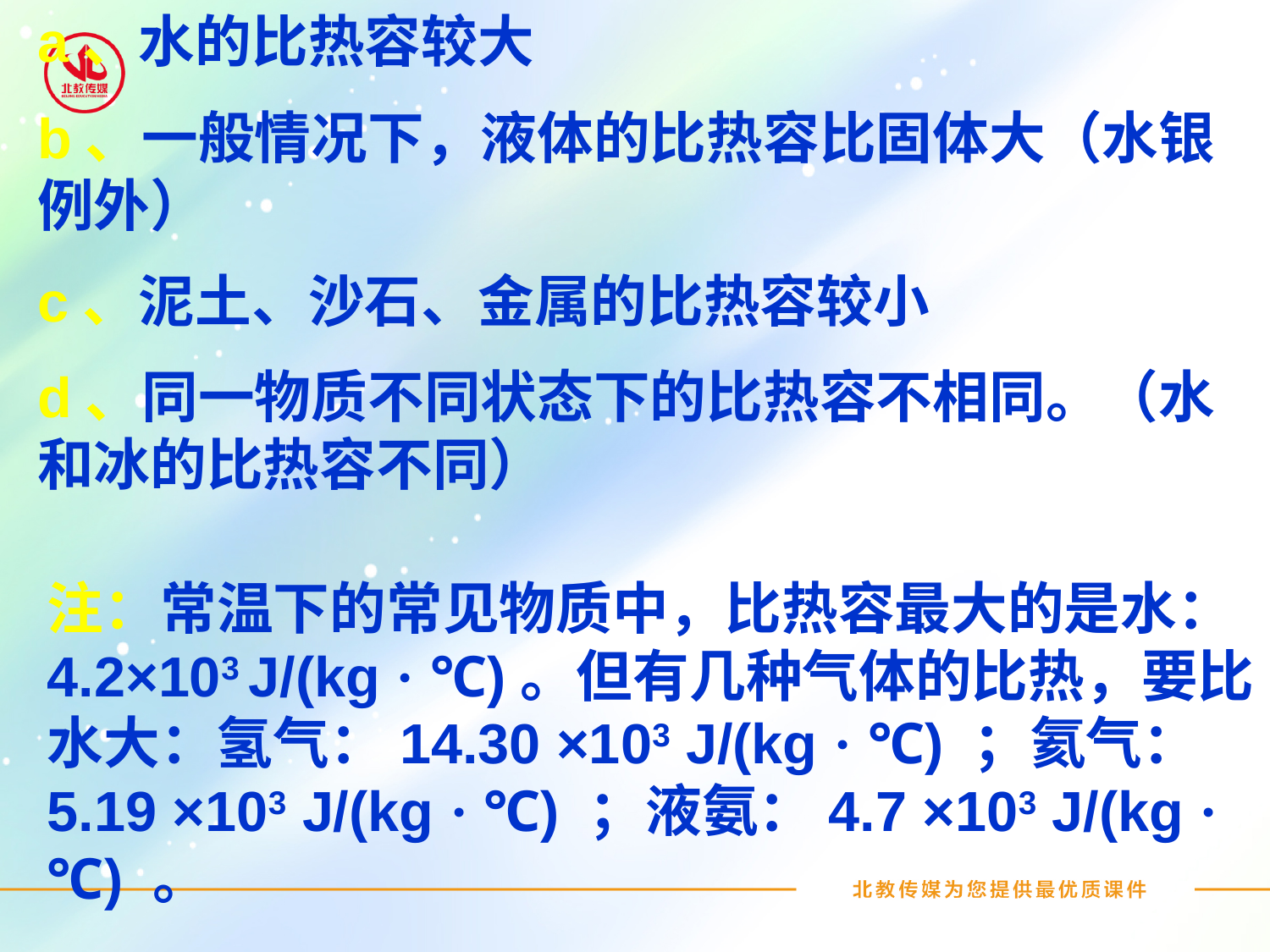

a、水的比热容较大
b、一般情况下，液体的比热容比固体大（水银例外）
c、泥土、沙石、金属的比热容较小
d、同一物质不同状态下的比热容不相同。（水和冰的比热容不同）
注：常温下的常见物质中，比热容最大的是水： 4.2×103 J/(kg · ℃)。但有几种气体的比热，要比水大：氢气：14.30 ×103 J/(kg · ℃) ；氦气：5.19 ×103 J/(kg · ℃) ；液氨：4.7 ×103 J/(kg · ℃) 。